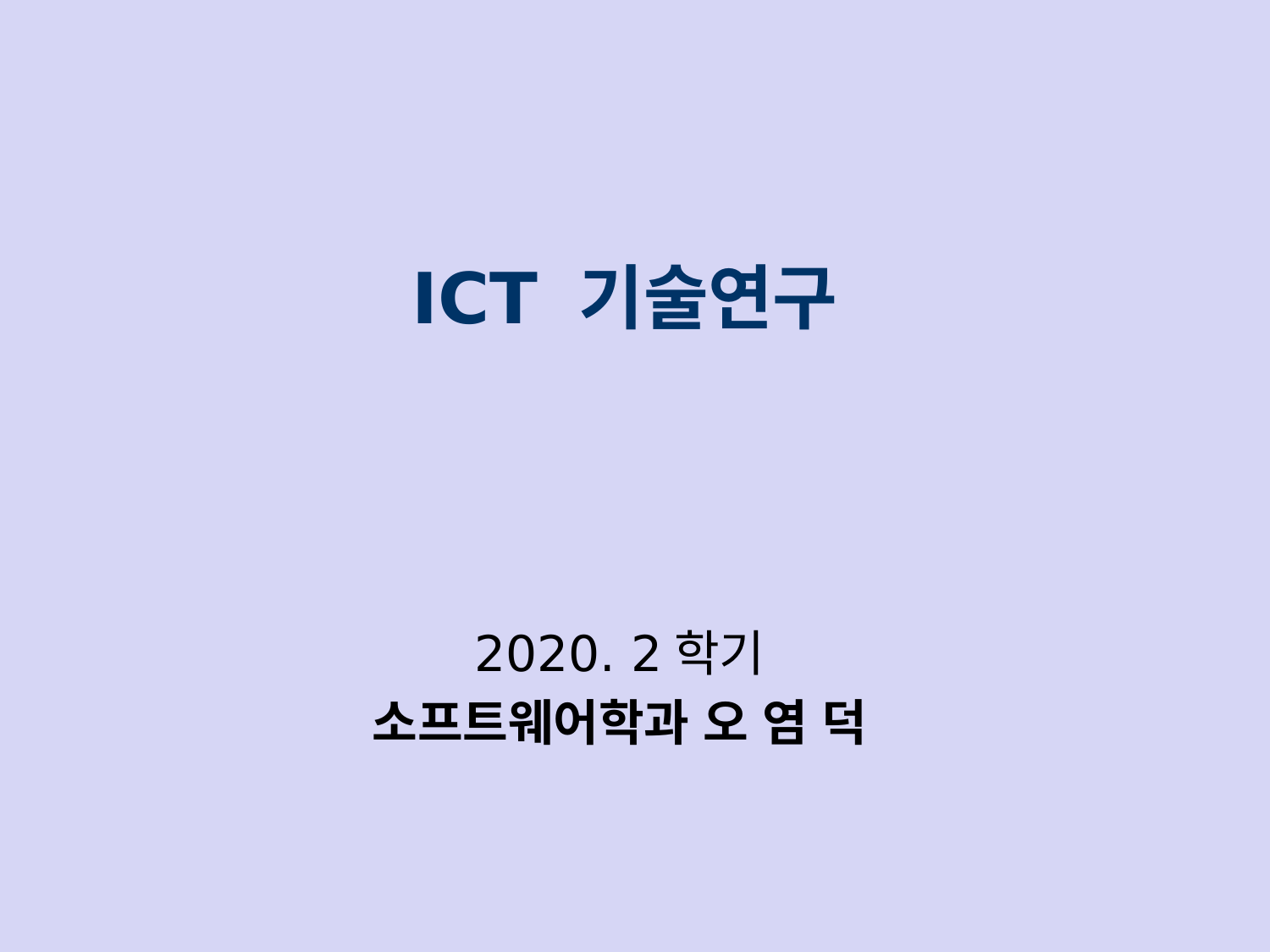

# ICT 기술연구
2020. 2학기
소프트웨어학과 오 염 덕